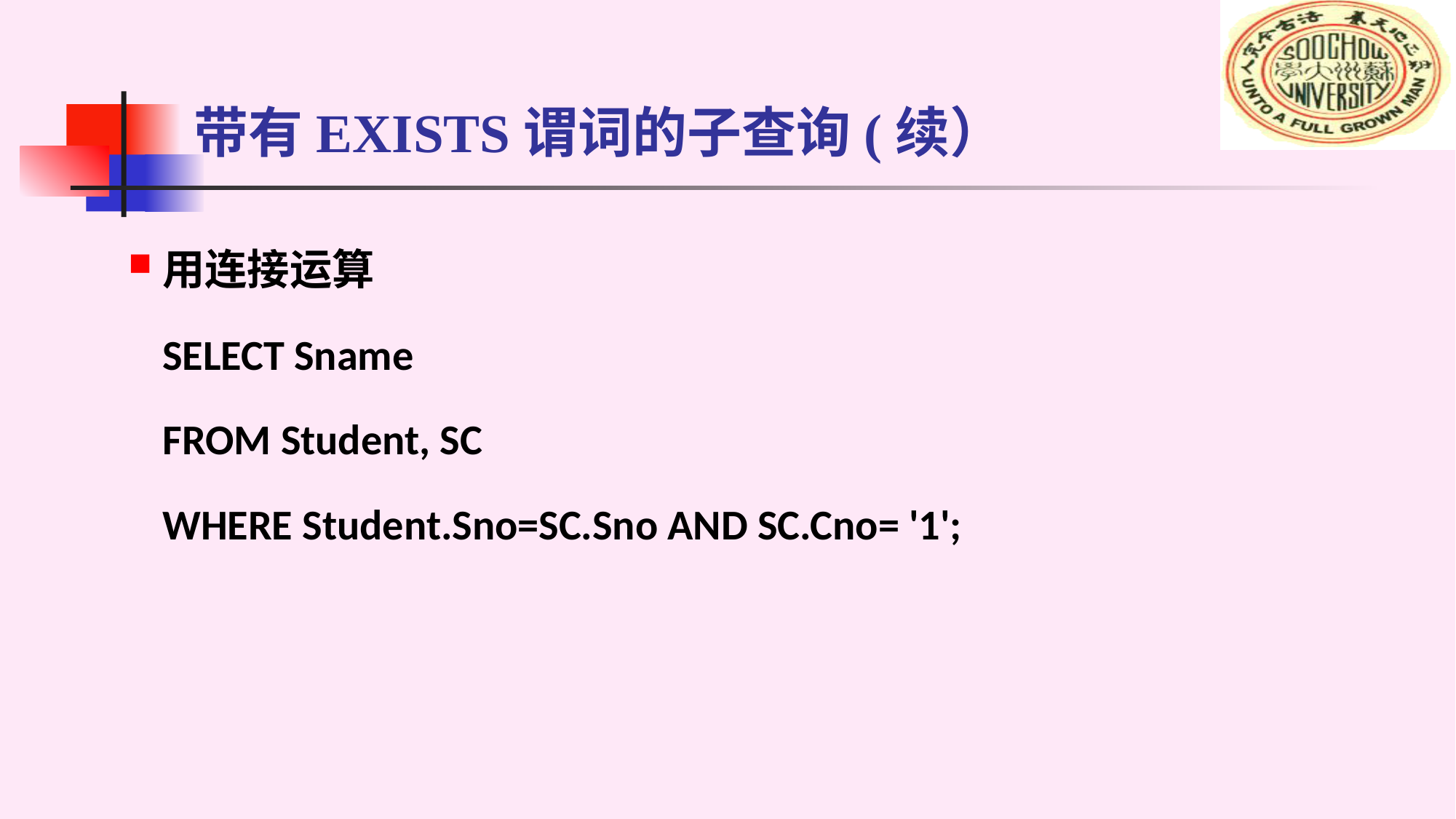

# 带有EXISTS谓词的子查询(续）
用连接运算
	SELECT Sname
	FROM Student, SC
	WHERE Student.Sno=SC.Sno AND SC.Cno= '1';